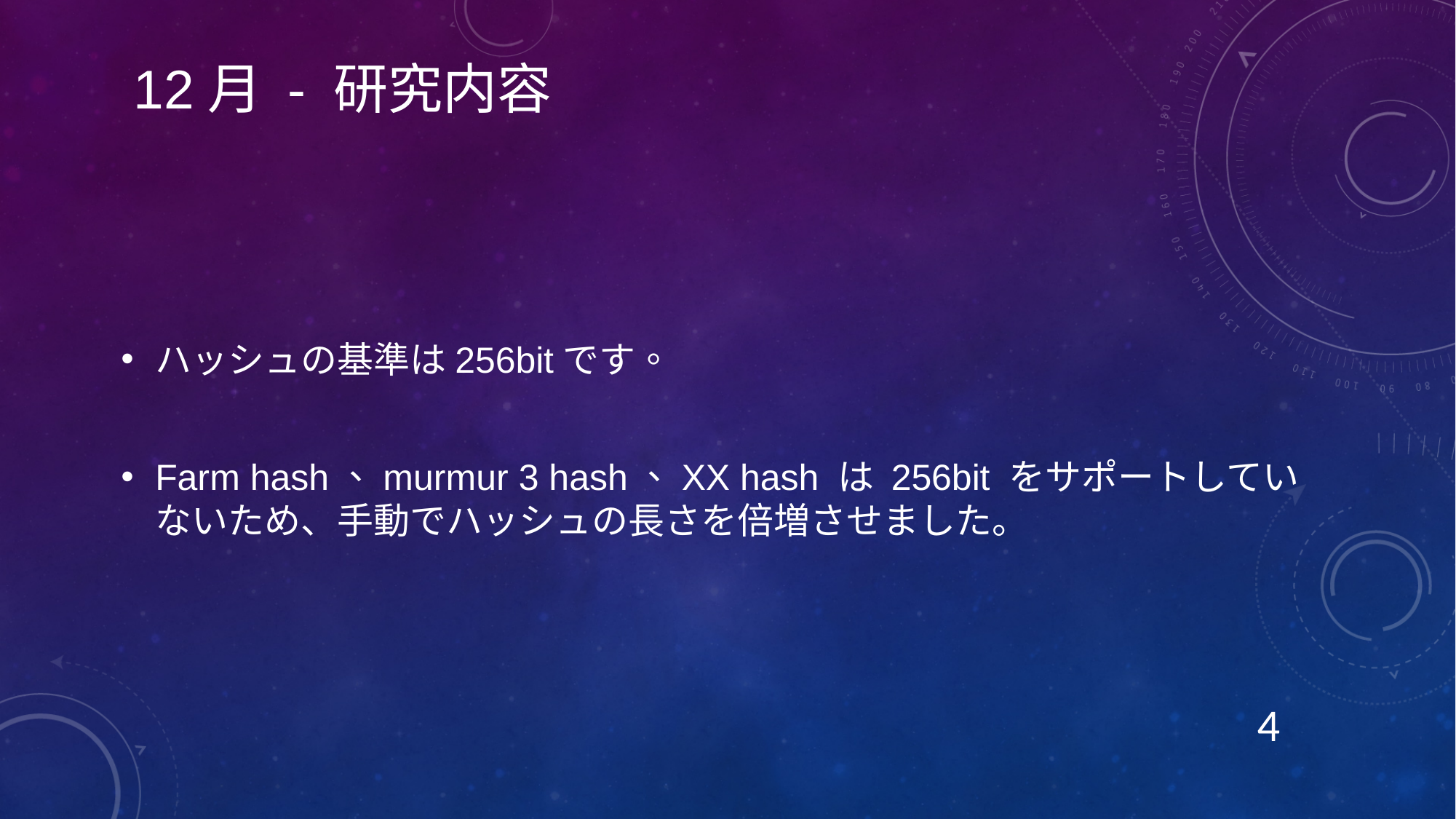

# 12月 - 研究内容

ハッシュの基準は256bitです。

Farm hash、murmur 3 hash、XX hash は 256bit をサポートしていないため、手動でハッシュの長さを倍増させました。
4